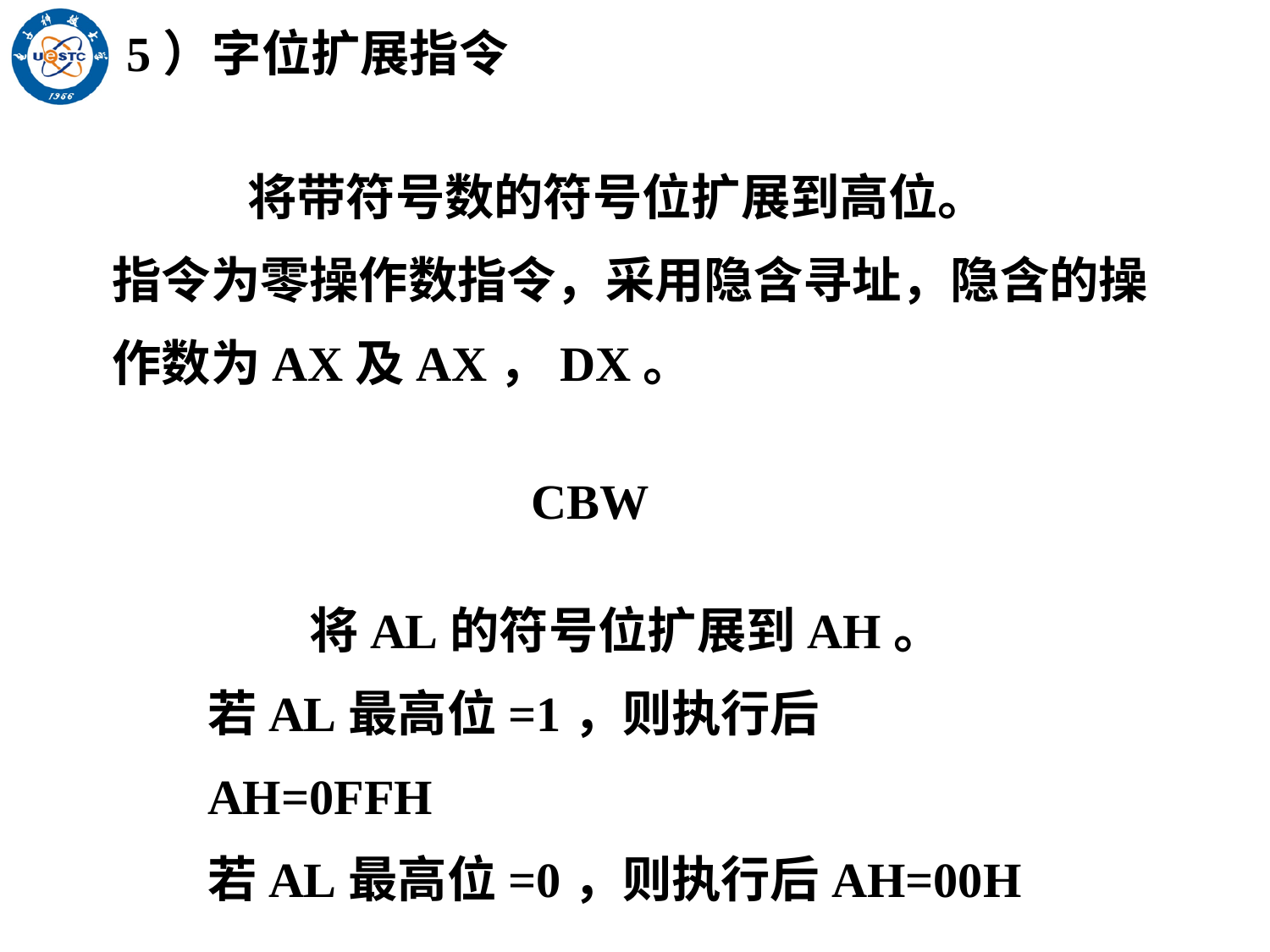

5）字位扩展指令
           将带符号数的符号位扩展到高位。
指令为零操作数指令，采用隐含寻址，隐含的操作数为AX及AX，DX。
CBW
        将AL的符号位扩展到AH。
若AL最高位=1，则执行后AH=0FFH
若AL最高位=0，则执行后AH=00H